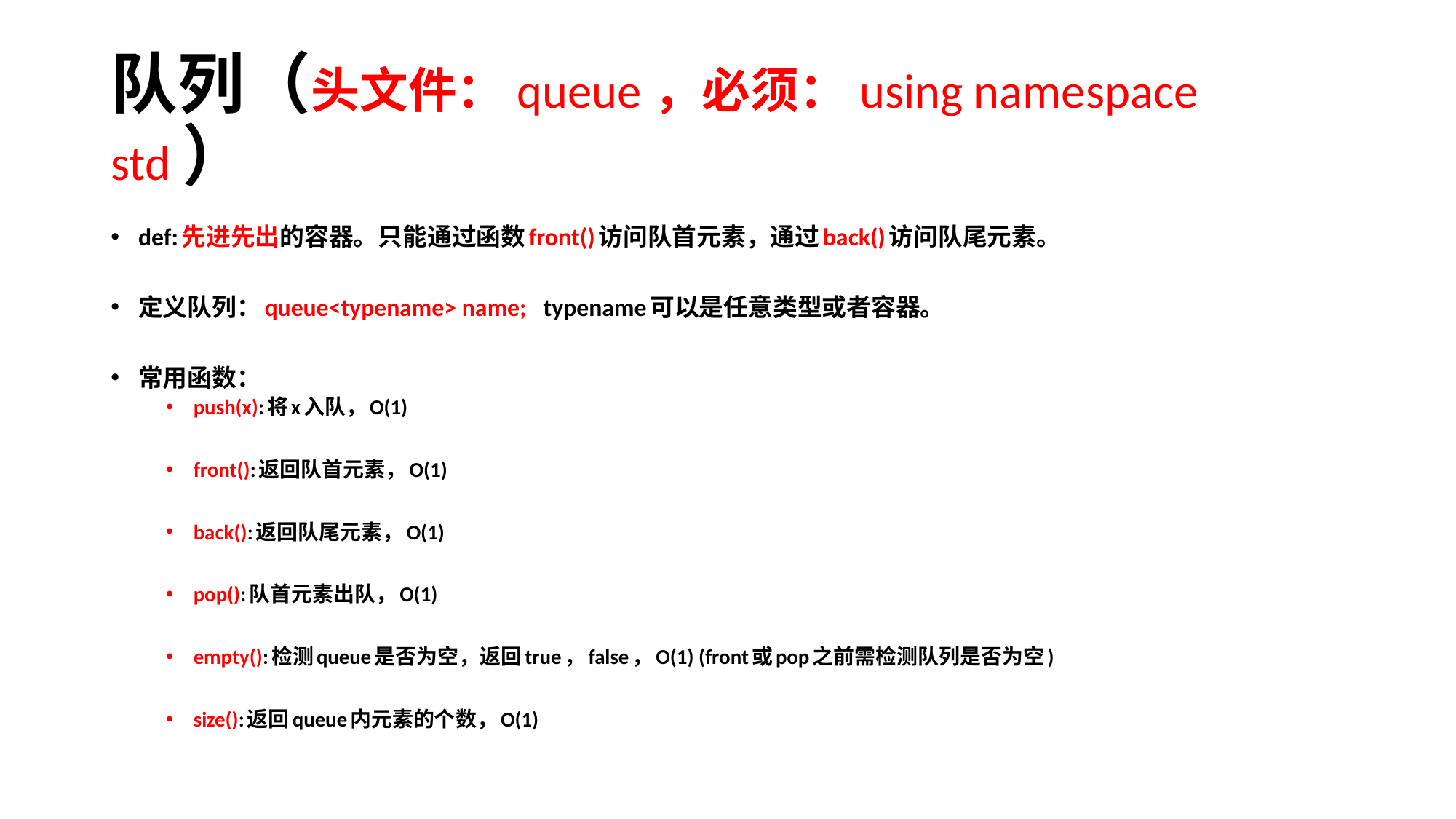

# 队列（头文件：queue，必须：using namespace std）
def:先进先出的容器。只能通过函数front()访问队首元素，通过back()访问队尾元素。

定义队列：queue<typename> name;   typename可以是任意类型或者容器。

常用函数：
push(x):将x入队，O(1)

front():返回队首元素，O(1)

back():返回队尾元素，O(1)

pop():队首元素出队，O(1)

empty():检测queue是否为空，返回true，false，O(1) (front或pop之前需检测队列是否为空)

size():返回queue内元素的个数，O(1)